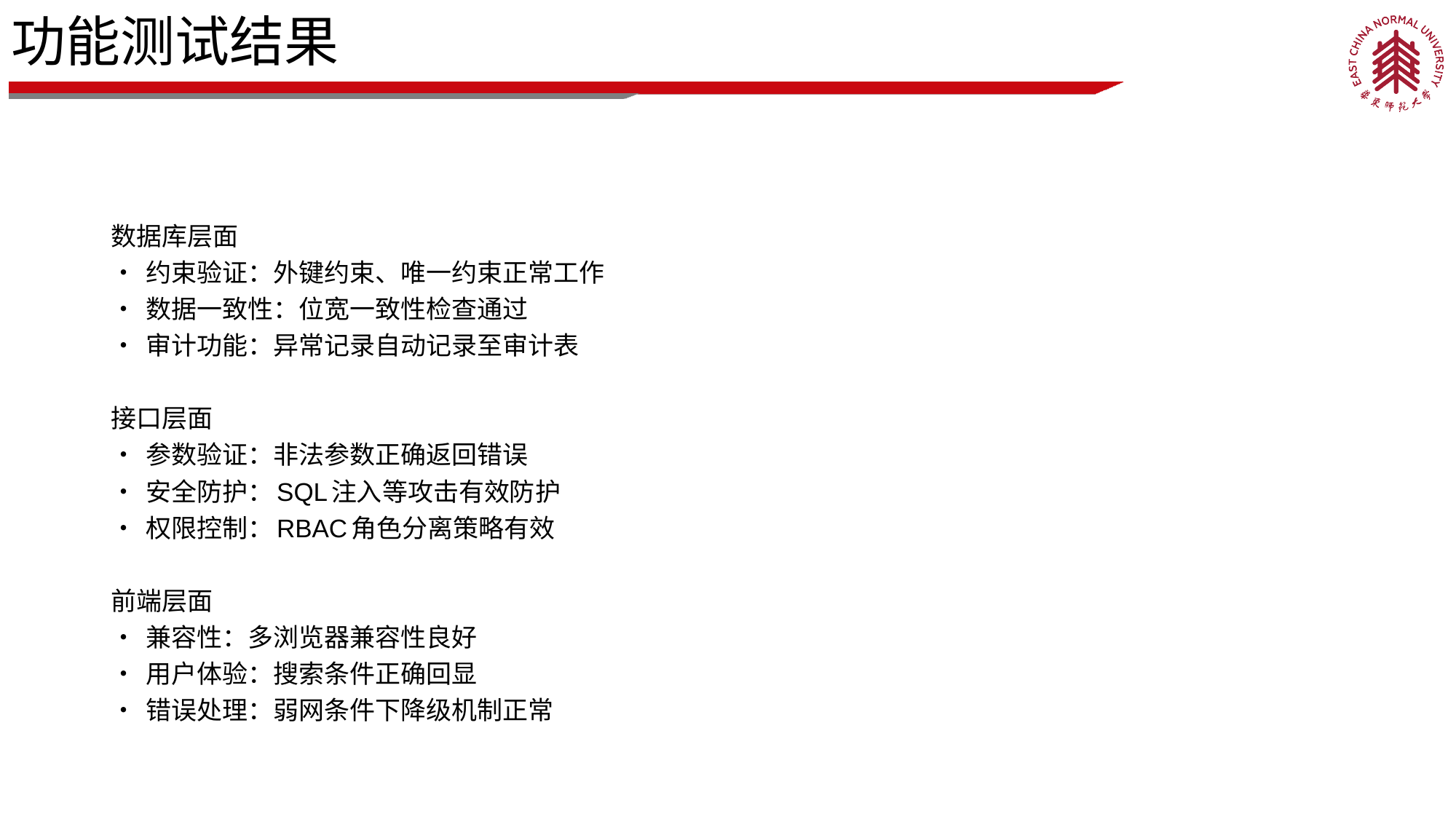

# 功能测试结果
数据库层面
• 约束验证：外键约束、唯一约束正常工作
• 数据一致性：位宽一致性检查通过
• 审计功能：异常记录自动记录至审计表

接口层面
• 参数验证：非法参数正确返回错误
• 安全防护：SQL注入等攻击有效防护
• 权限控制：RBAC角色分离策略有效

前端层面
• 兼容性：多浏览器兼容性良好
• 用户体验：搜索条件正确回显
• 错误处理：弱网条件下降级机制正常